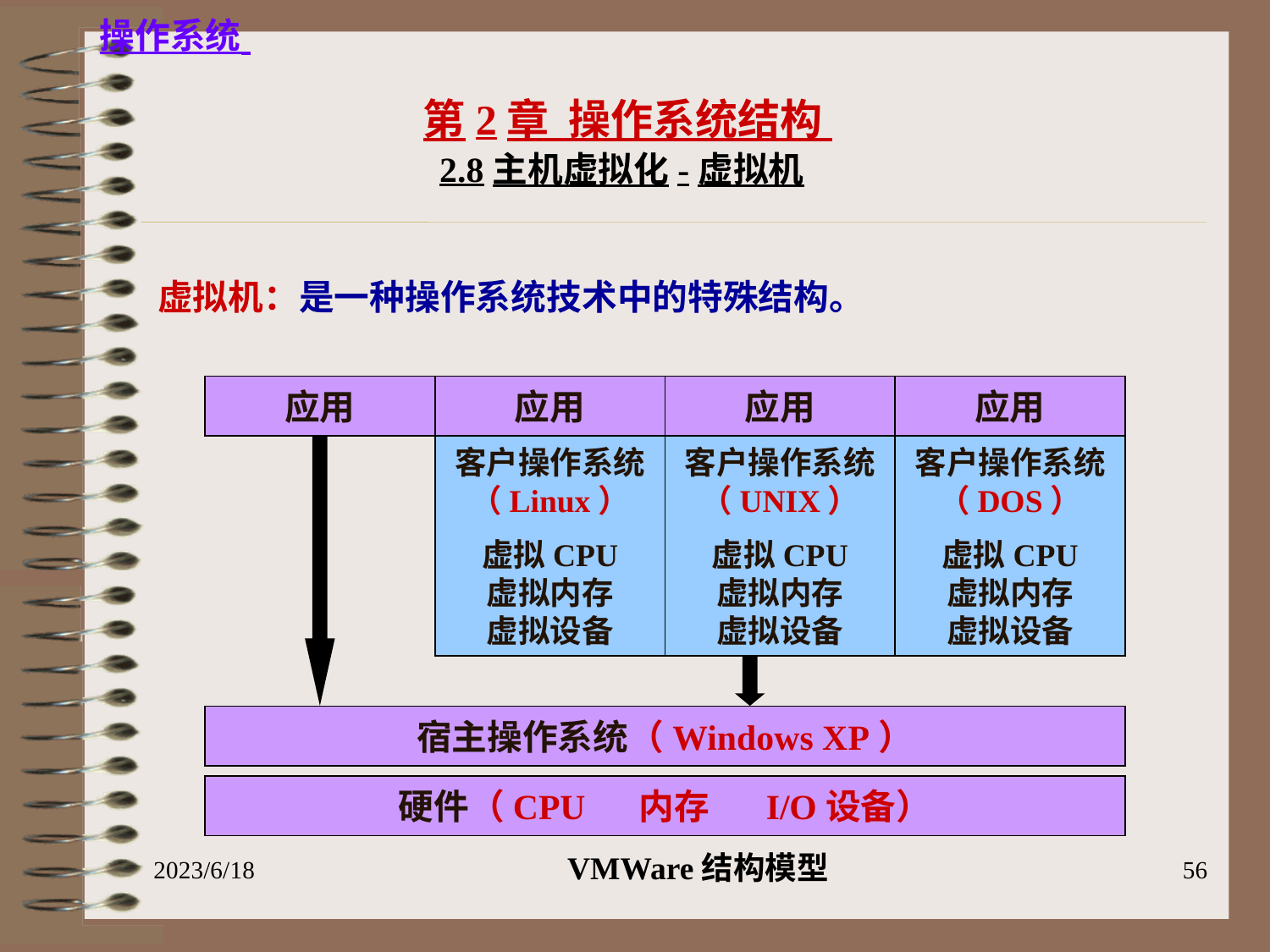

2.8主机虚拟化-虚拟机

虚拟机：是一种操作系统技术中的特殊结构。
应用
应用
应用
应用
客户操作系统
（Linux）

虚拟CPU
虚拟内存
虚拟设备
客户操作系统
（UNIX）

虚拟CPU
虚拟内存
虚拟设备
客户操作系统
（DOS）

虚拟CPU
虚拟内存
虚拟设备

宿主操作系统（Windows XP）
硬件（CPU     内存      I/O设备）
VMWare结构模型
2023/6/18
哈工大计算机学院
56